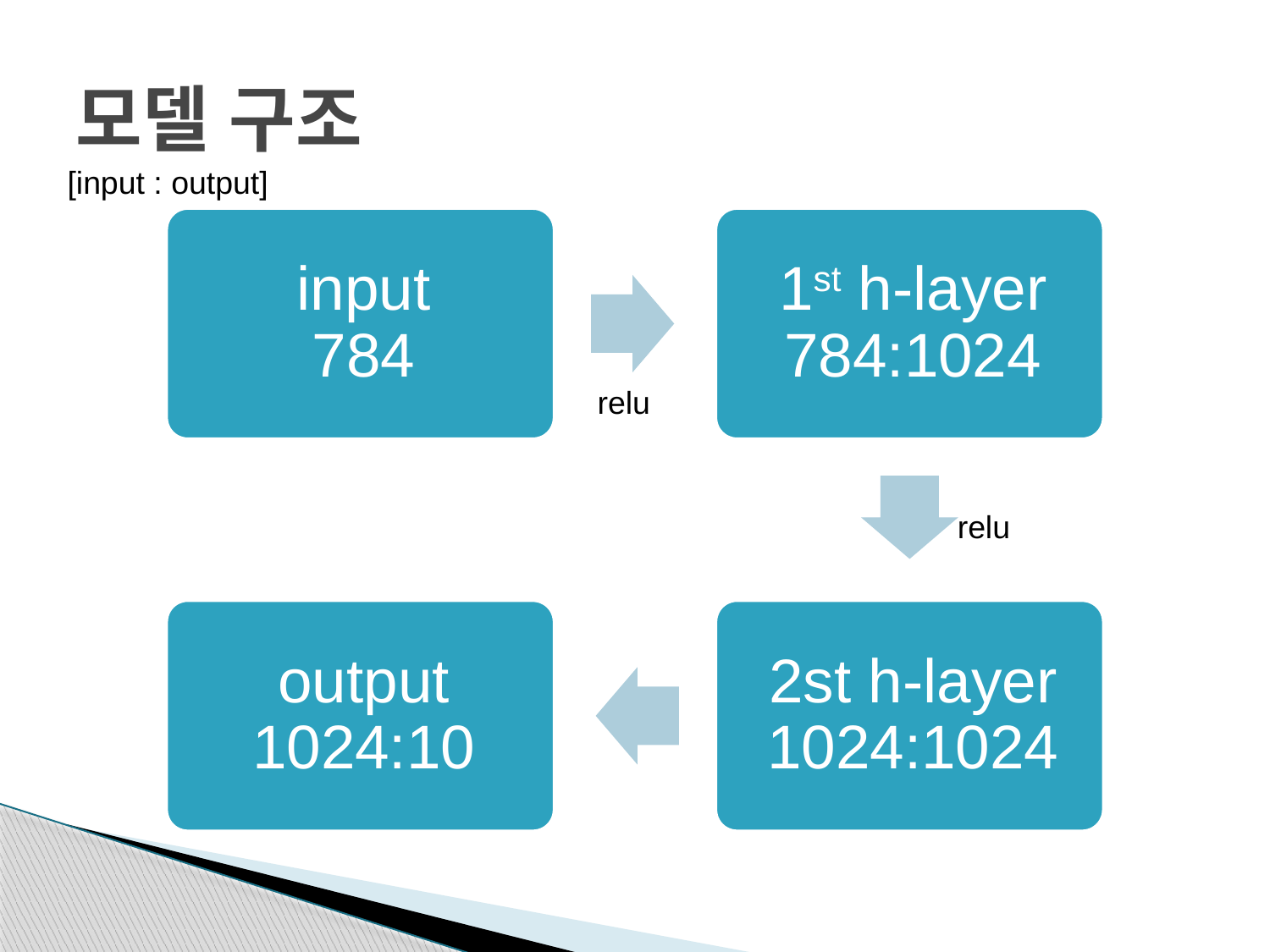

# 모델 구조
[input : output]
input
784

1st h-layer
784:1024

2st h-layer
1024:1024

output
1024:10
relu
relu